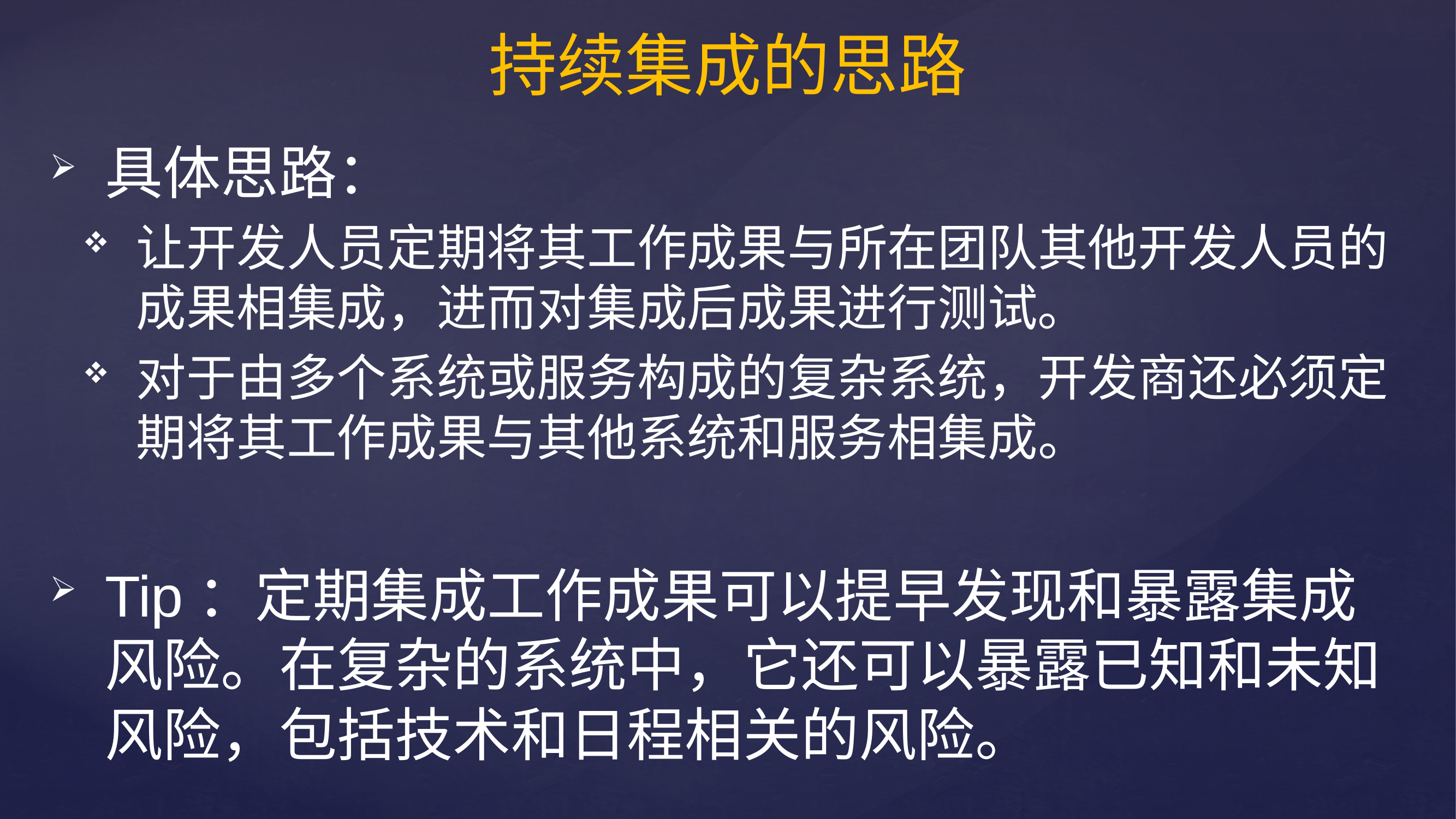

# 持续集成的思路
具体思路：
让开发人员定期将其工作成果与所在团队其他开发人员的成果相集成，进而对集成后成果进行测试。
对于由多个系统或服务构成的复杂系统，开发商还必须定期将其工作成果与其他系统和服务相集成。

Tip：定期集成工作成果可以提早发现和暴露集成风险。在复杂的系统中，它还可以暴露已知和未知风险，包括技术和日程相关的风险。